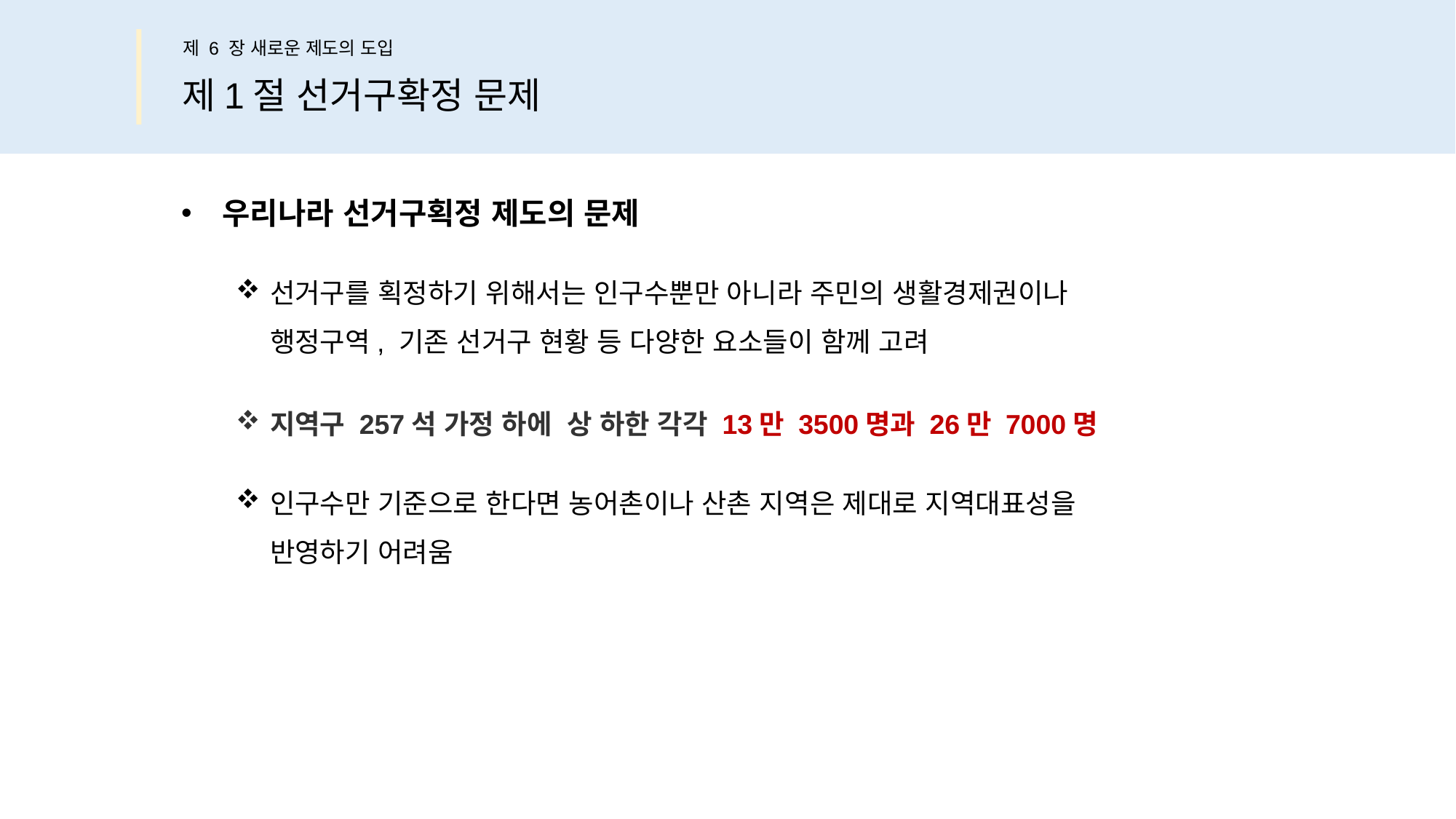

제 6 장 새로운 제도의 도입
제1절 선거구확정 문제
우리나라 선거구획정 제도의 문제

선거구를 획정하기 위해서는 인구수뿐만 아니라 주민의 생활경제권이나
행정구역, 기존 선거구 현황 등 다양한 요소들이 함께 고려

지역구 257석 가정 하에  상 하한 각각 13만 3500명과 26만 7000명

인구수만 기준으로 한다면 농어촌이나 산촌 지역은 제대로 지역대표성을
반영하기 어려움